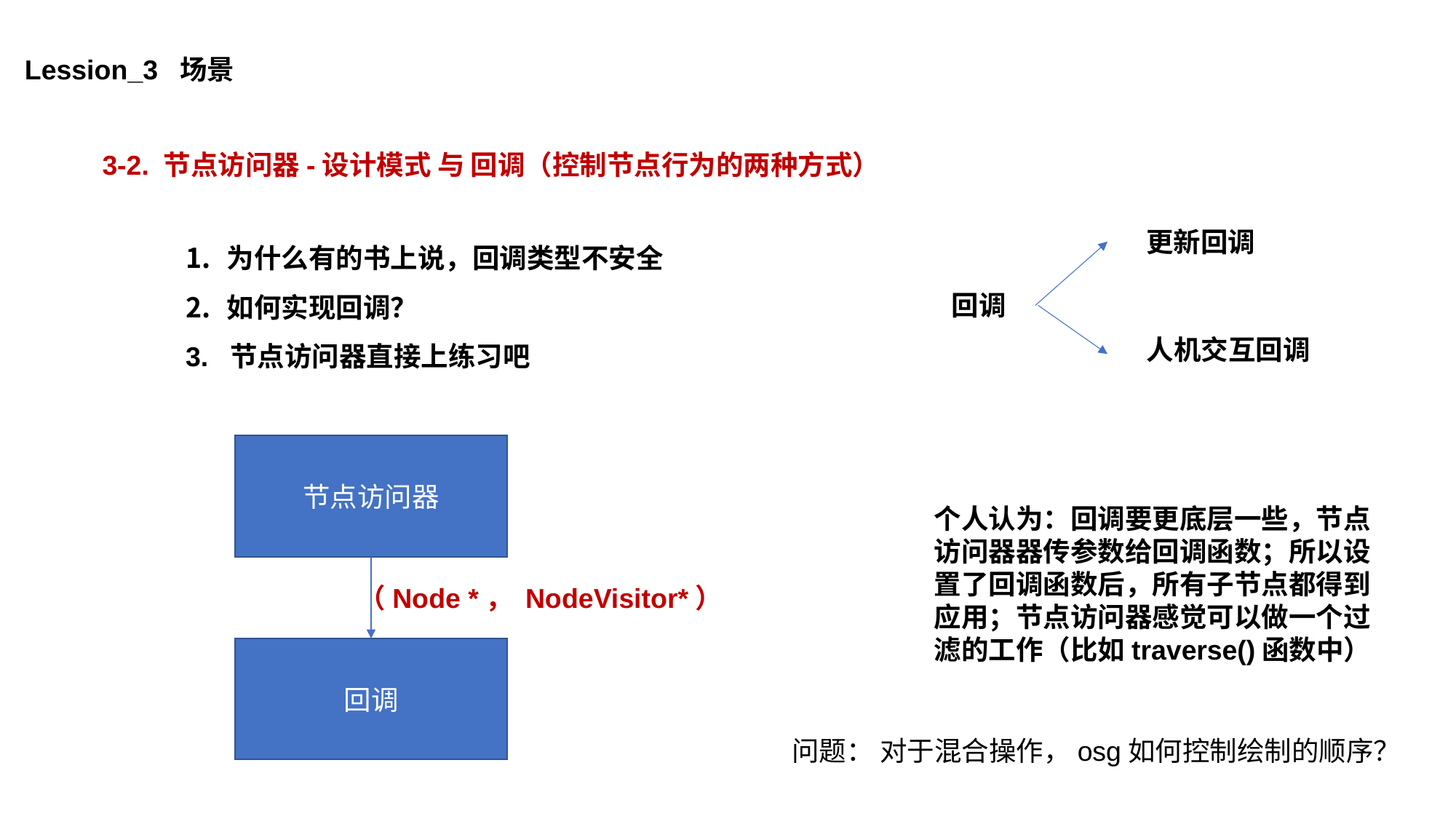

Lession_3  场景
3-2. 节点访问器-设计模式 与 回调（控制节点行为的两种方式）
为什么有的书上说，回调类型不安全
如何实现回调？
3.  节点访问器直接上练习吧
更新回调
回调
人机交互回调
节点访问器
个人认为：回调要更底层一些，节点访问器器传参数给回调函数；所以设置了回调函数后，所有子节点都得到应用；节点访问器感觉可以做一个过滤的工作（比如traverse()函数中）
（Node *， NodeVisitor*）
回调
问题： 对于混合操作，osg如何控制绘制的顺序？